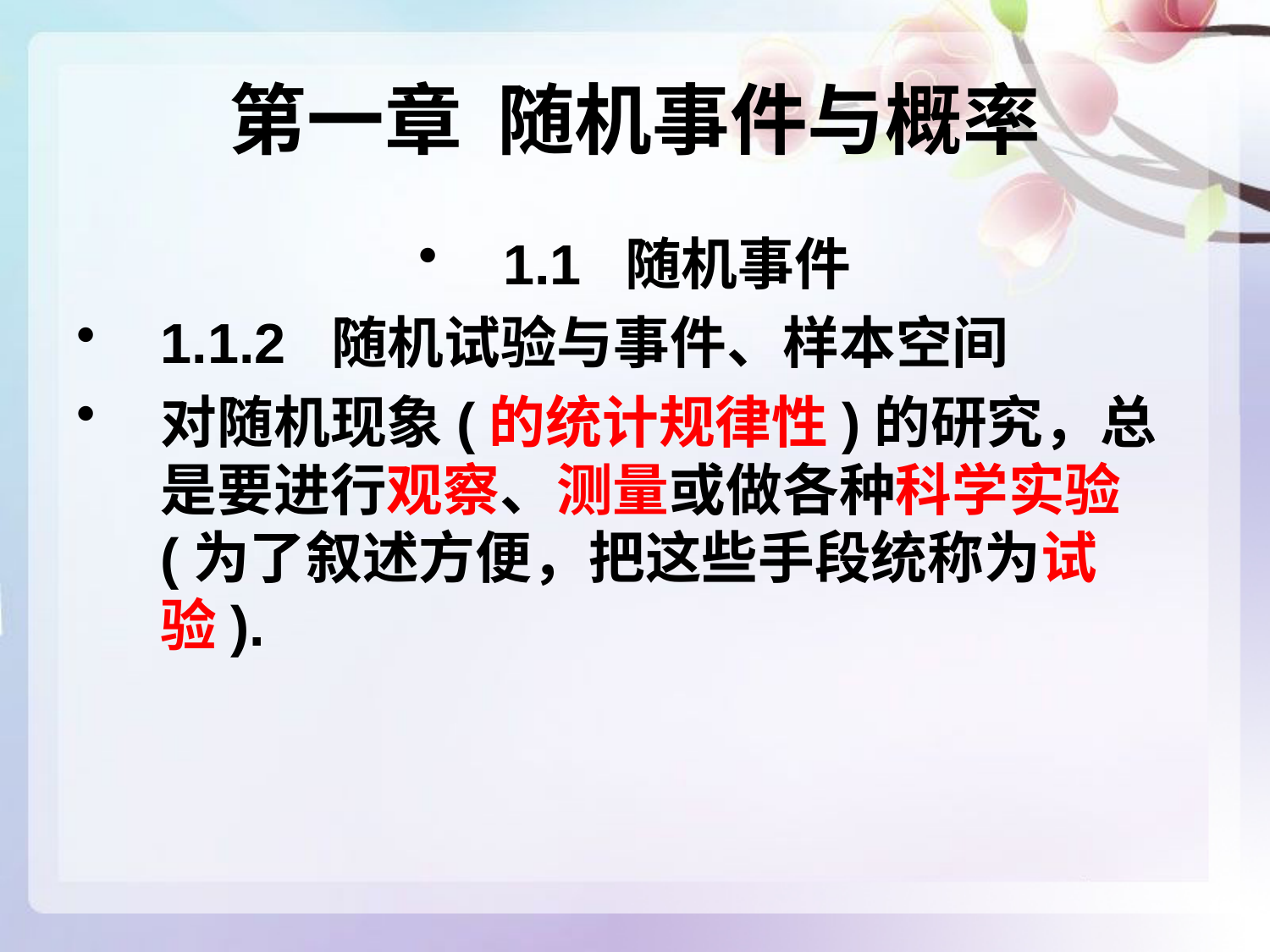

# 第一章  随机事件与概率
1.1  随机事件
1.1.2  随机试验与事件、样本空间
对随机现象(的统计规律性)的研究，总是要进行观察、测量或做各种科学实验(为了叙述方便，把这些手段统称为试验).